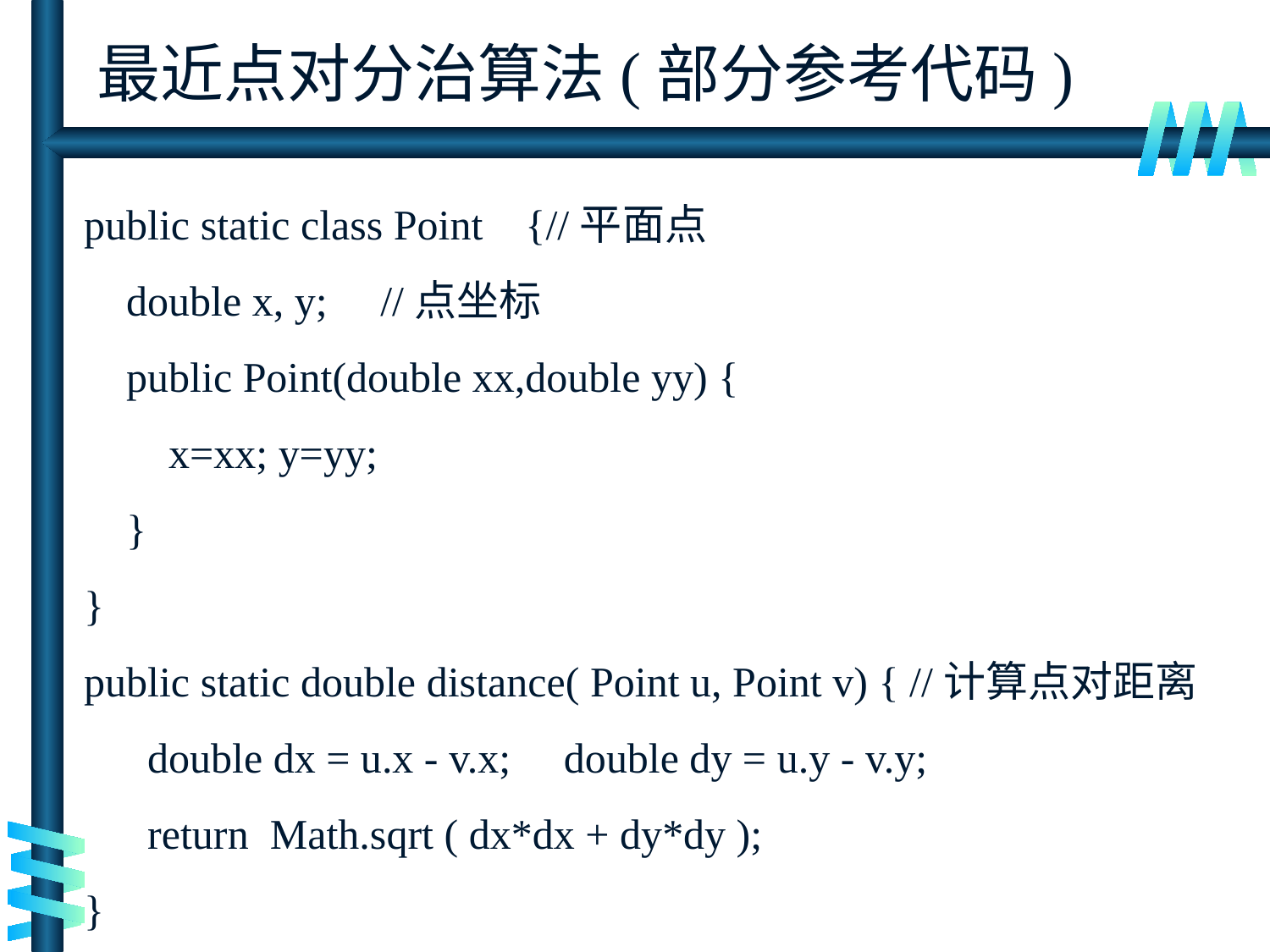

# 最近点对分治算法(部分参考代码)
public static class Point    {//平面点
    double x, y;     //点坐标
    public Point(double xx,double yy) {
        x=xx; y=yy;
    }
}
public static double distance( Point u, Point v) { //计算点对距离
      double dx = u.x - v.x;     double dy = u.y - v.y;
      return  Math.sqrt ( dx*dx + dy*dy );
}